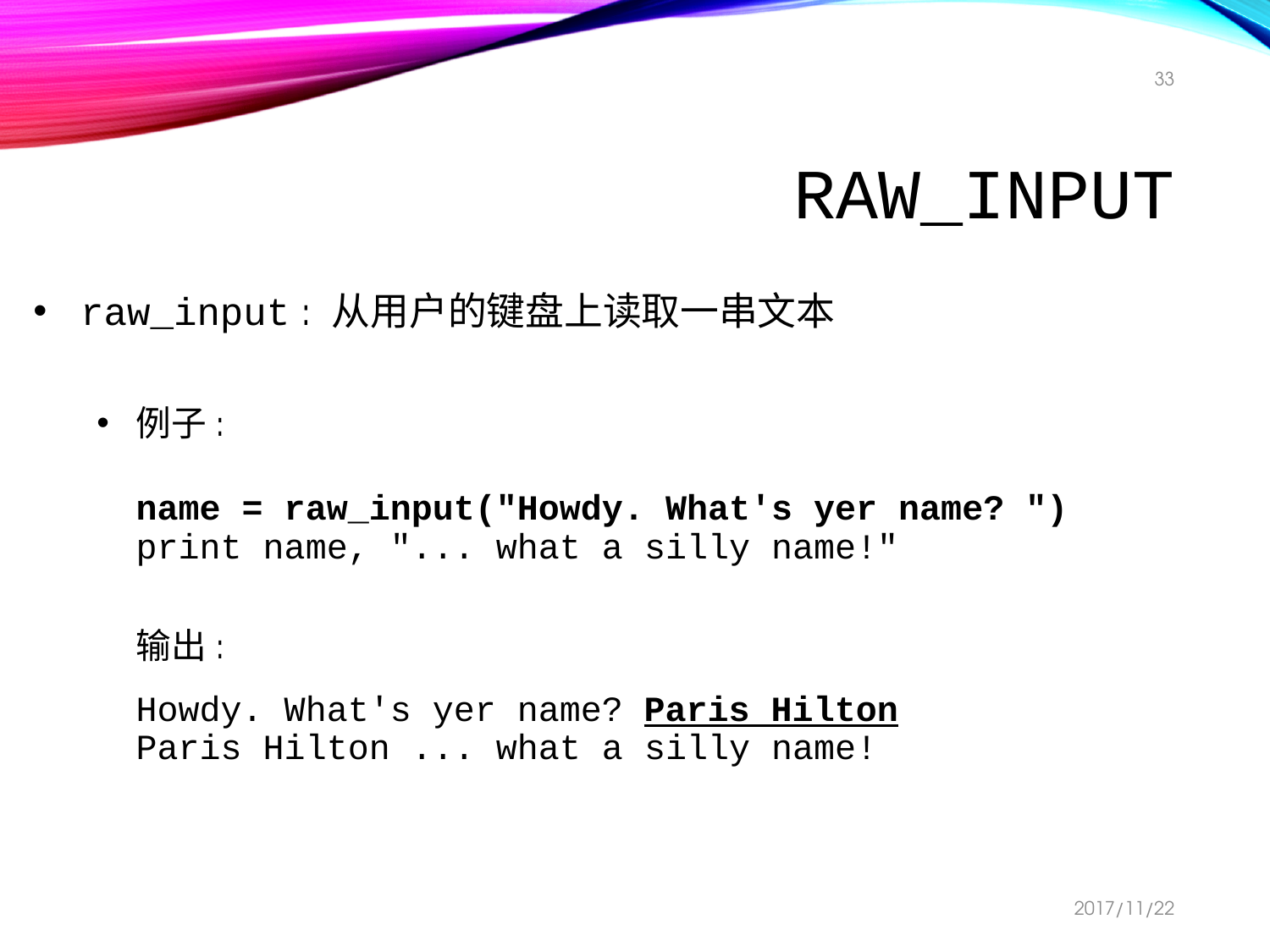

33
# raw_input
raw_input : 从用户的键盘上读取一串文本

例子:

	name = raw_input("Howdy. What's yer name? ")
	print name, "... what a silly name!"

	输出:

	Howdy. What's yer name? Paris Hilton
	Paris Hilton ... what a silly name!
2017/11/22